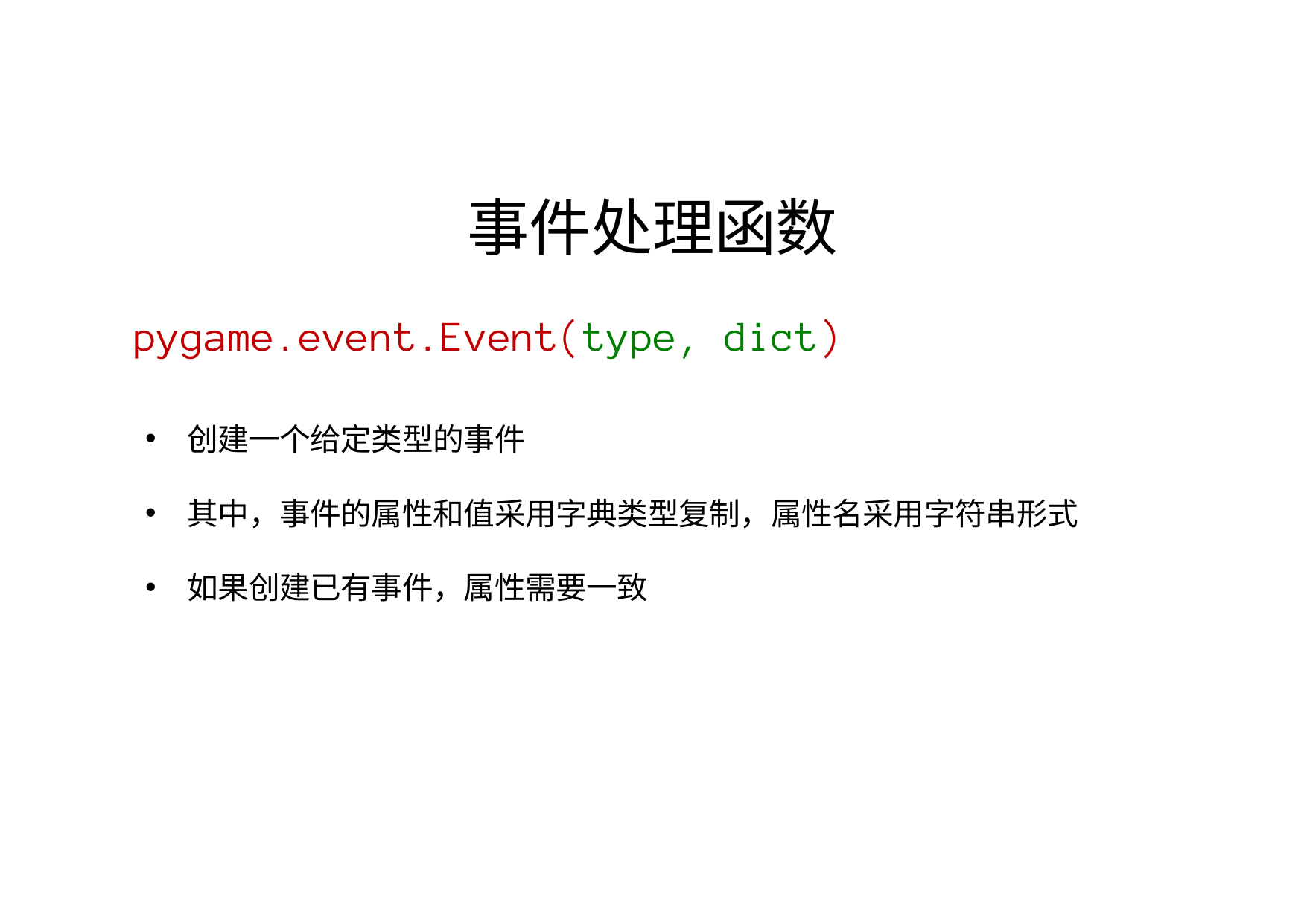

# 事件处理函数
pygame.event.Event(type, dict)

创建一个给定类型的事件
其中，事件的属性和值采用字典类型复制，属性名采用字符串形式
如果创建已有事件，属性需要一致